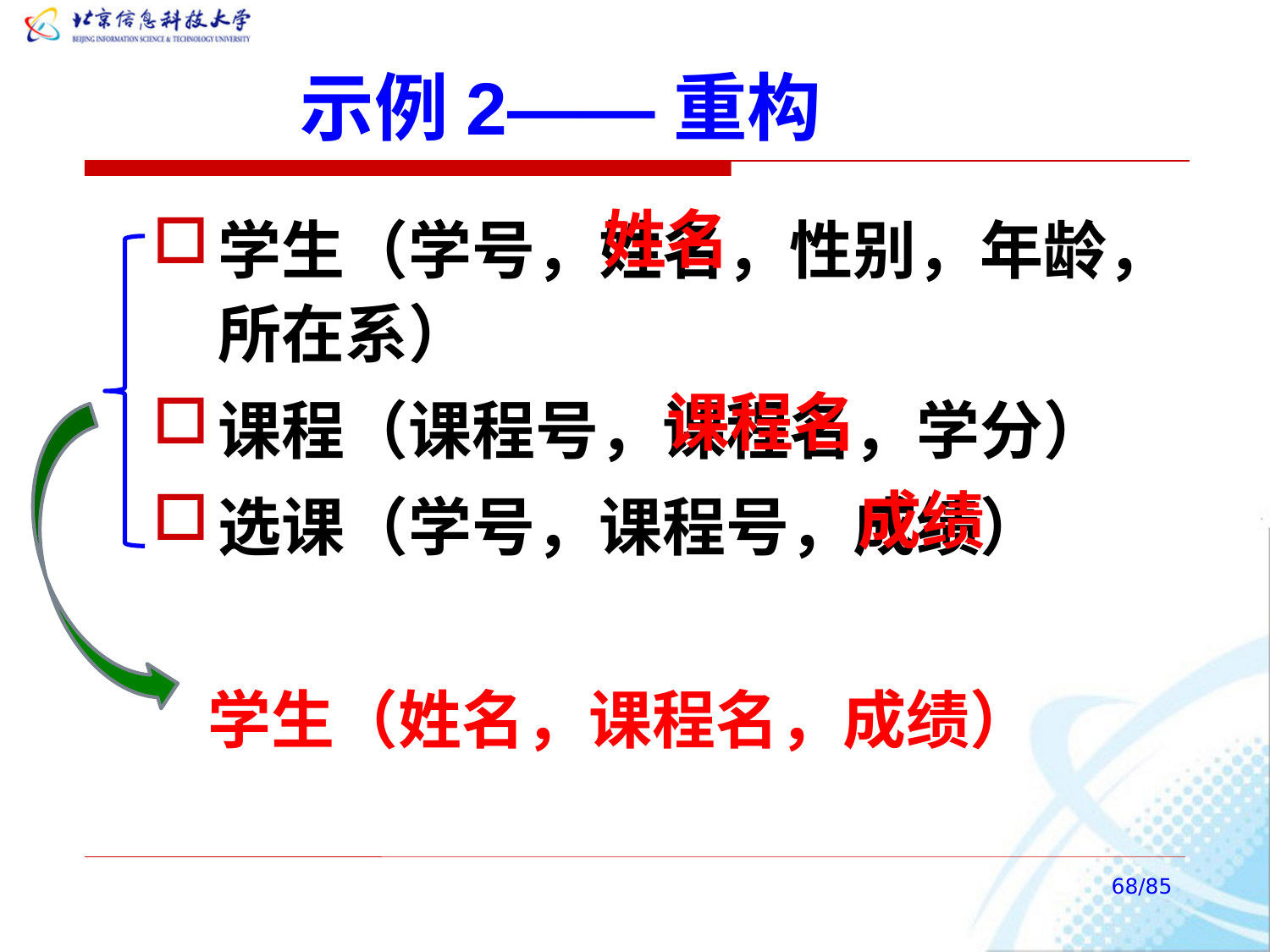

# 示例2——重构
姓名
学生（学号，姓名，性别，年龄，所在系）
课程（课程号，课程名，学分）
选课（学号，课程号，成绩）

课程名

成绩
学生（姓名，课程名，成绩）

68/85